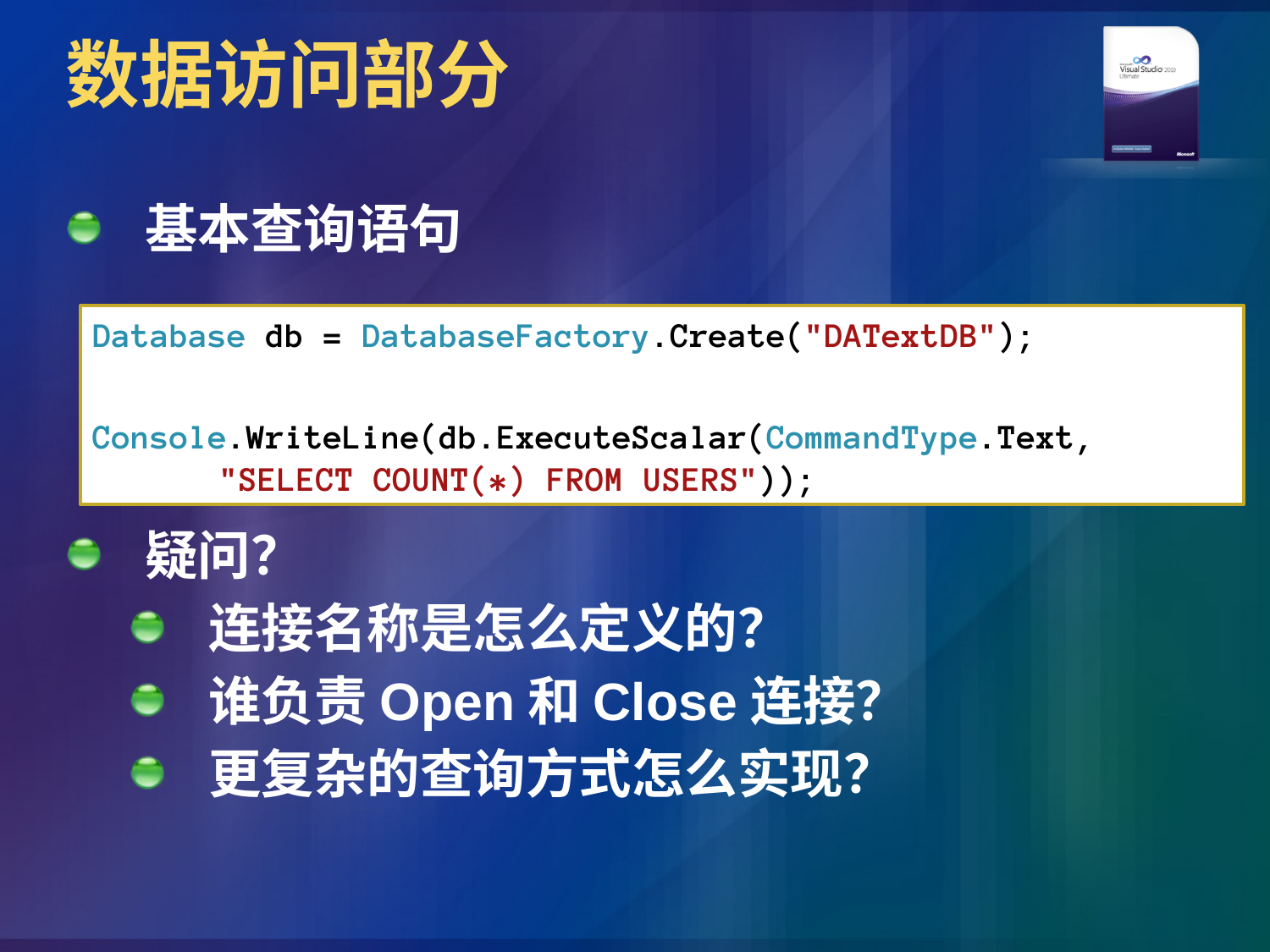

# 数据访问部分
基本查询语句
Database db = DatabaseFactory.Create("DATextDB");

Console.WriteLine(db.ExecuteScalar(CommandType.Text,
	"SELECT COUNT(*) FROM USERS"));
疑问？
连接名称是怎么定义的？
谁负责Open和Close连接？
更复杂的查询方式怎么实现？